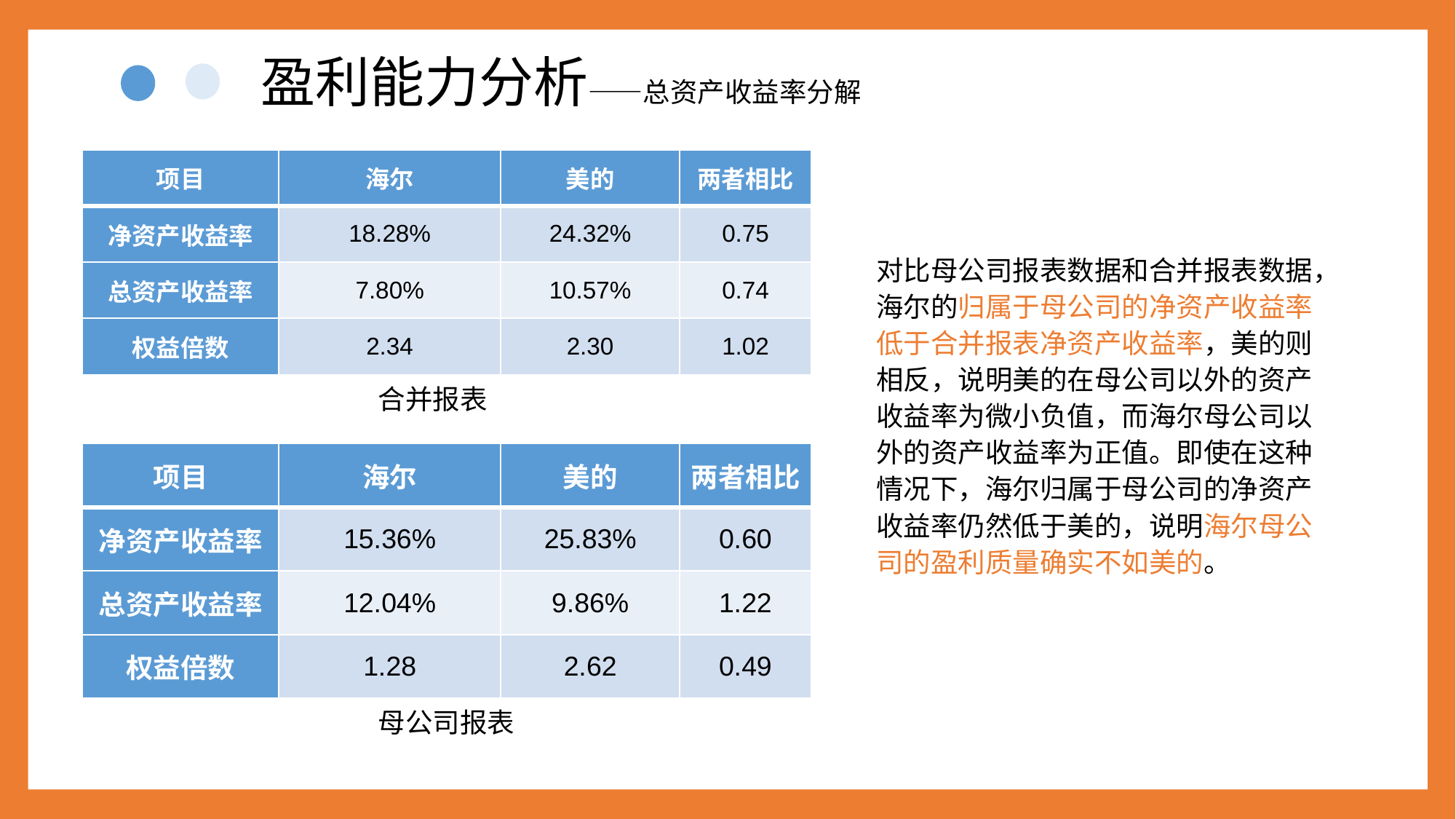

盈利能力分析——总资产收益率分解

| 项目 | 海尔 | 美的 | 两者相比 |
| --- | --- | --- | --- |
| 净资产收益率 | 18.28% | 24.32% | 0.75 |
| 总资产收益率 | 7.80% | 10.57% | 0.74 |
| 权益倍数 | 2.34 | 2.30 | 1.02 |
对比母公司报表数据和合并报表数据，海尔的归属于母公司的净资产收益率低于合并报表净资产收益率，美的则相反，说明美的在母公司以外的资产收益率为微小负值，而海尔母公司以外的资产收益率为正值。即使在这种情况下，海尔归属于母公司的净资产收益率仍然低于美的，说明海尔母公司的盈利质量确实不如美的。
合并报表
| 项目 | 海尔 | 美的 | 两者相比 |
| --- | --- | --- | --- |
| 净资产收益率 | 15.36% | 25.83% | 0.60 |
| 总资产收益率 | 12.04% | 9.86% | 1.22 |
| 权益倍数 | 1.28 | 2.62 | 0.49 |
母公司报表